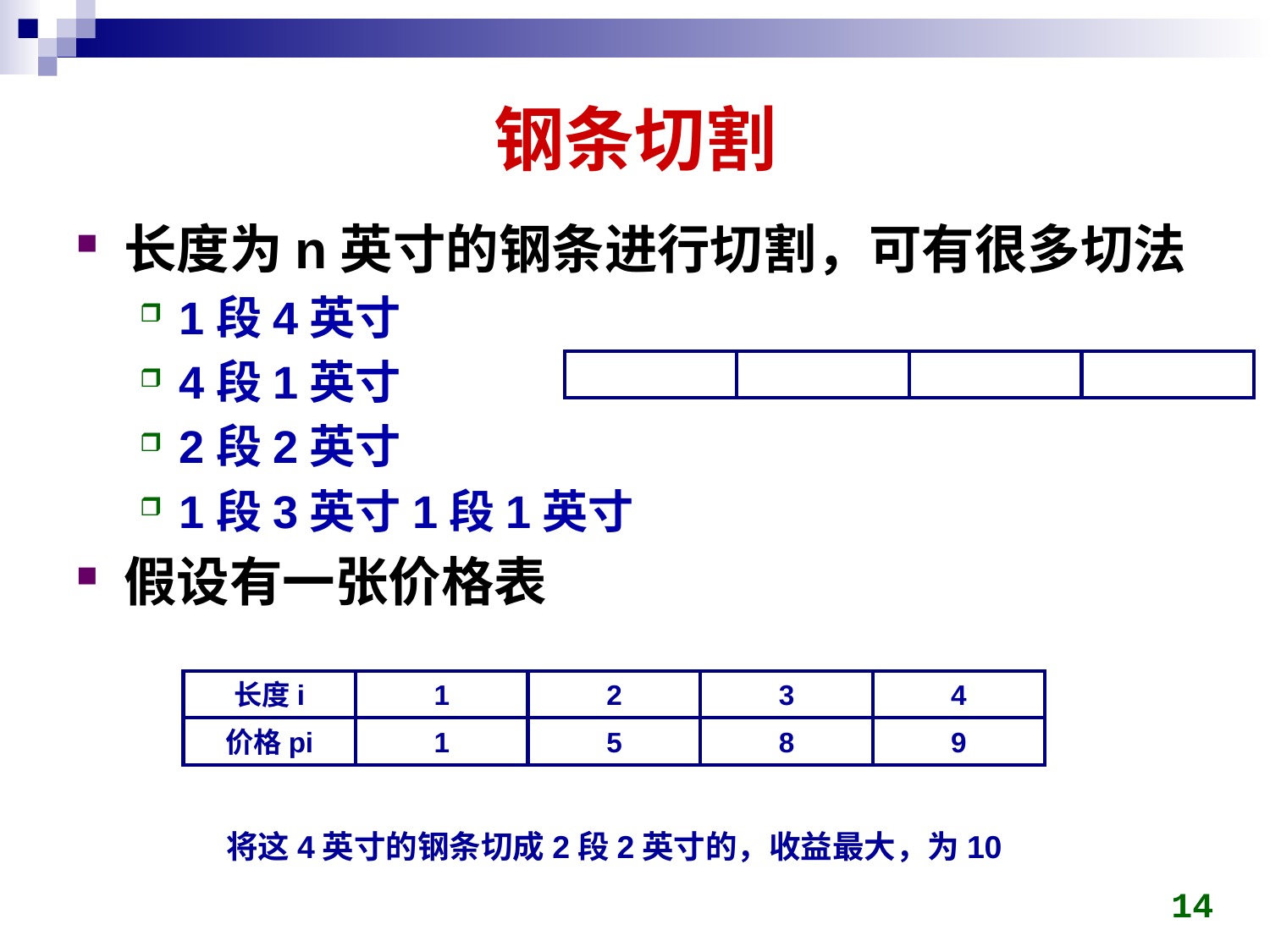

# 钢条切割
长度为n英寸的钢条进行切割，可有很多切法
1段4英寸
4段1英寸
2段2英寸
1段3英寸1段1英寸
假设有一张价格表

长度i
1
2
3
4
价格pi
1
5
8
9
将这4英寸的钢条切成2段2英寸的，收益最大，为10
14